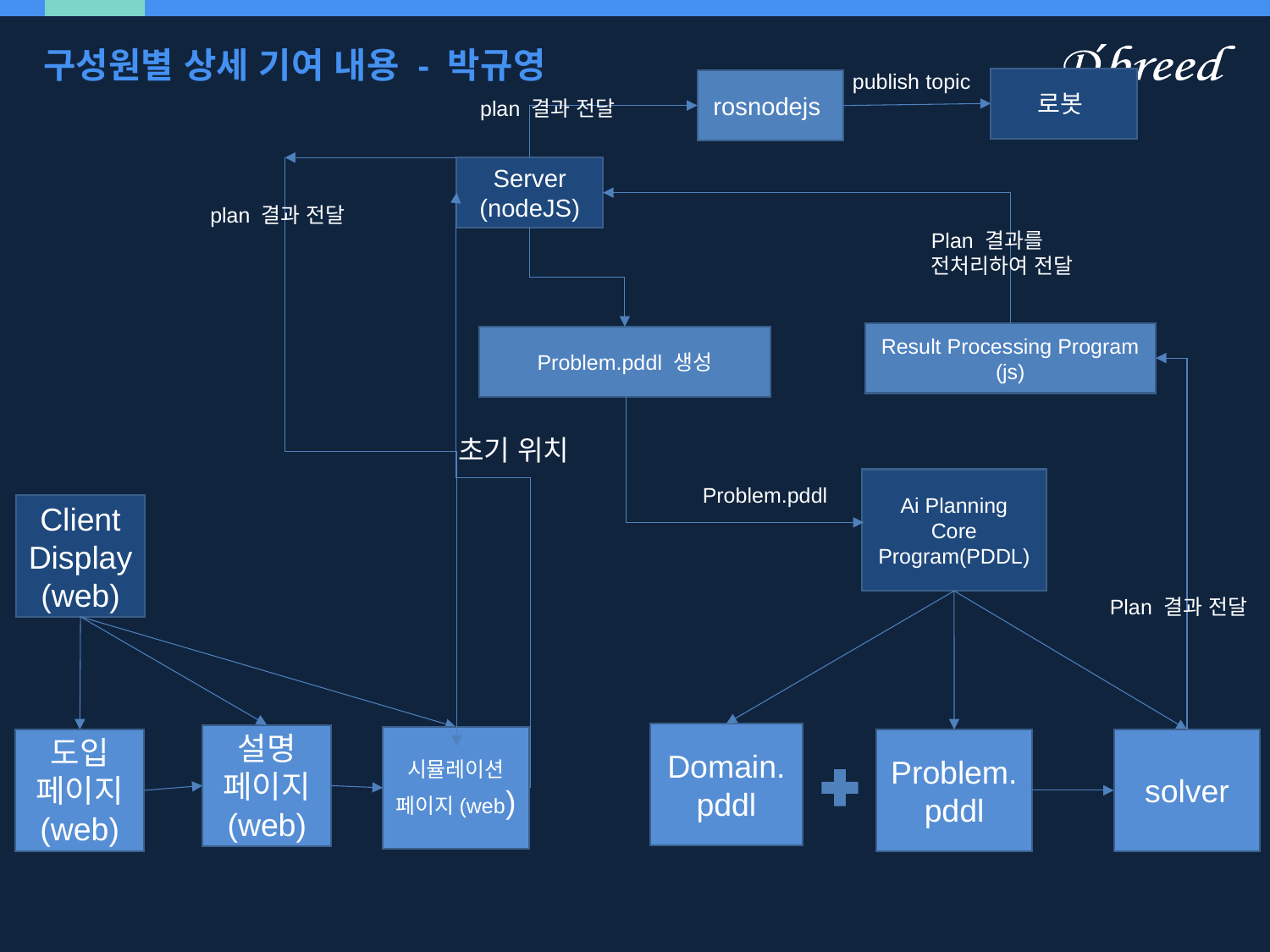

# 구성원별 상세 기여 내용 - 박규영
publish topic
로봇
rosnodejs
plan 결과 전달
Server
(nodeJS)
plan 결과 전달
Plan 결과를 전처리하여 전달
Result Processing Program
(js)
Problem.pddl 생성
초기 위치
Ai Planning Core Program(PDDL)
Problem.pddl
Client Display
(web)
Plan 결과 전달
Domain.pddl
설명 페이지
(web)
시뮬레이션 페이지(web)
도입 페이지
(web)
Problem.pddl
solver